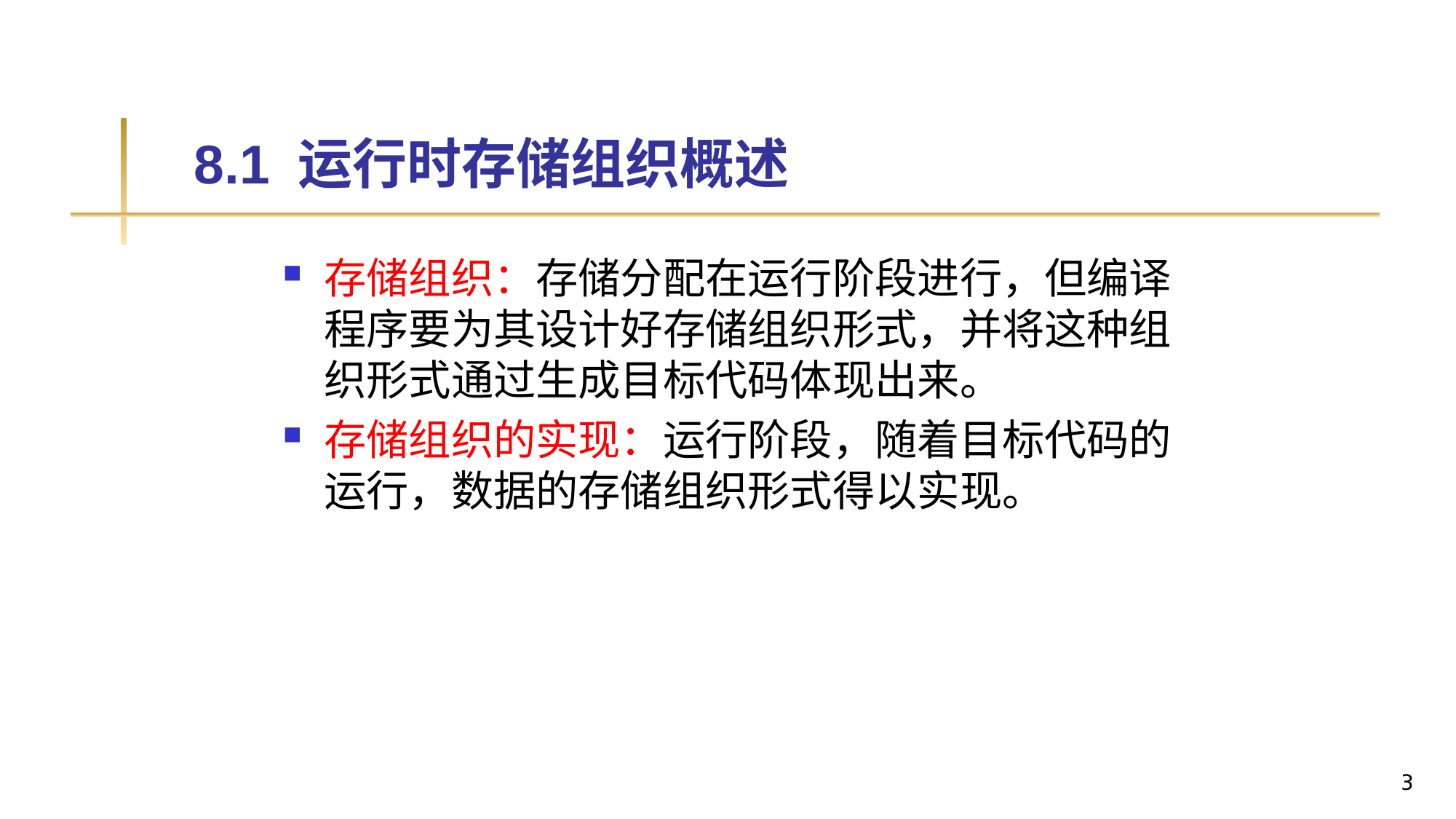

# 8.1 运行时存储组织概述
存储组织：存储分配在运行阶段进行，但编译程序要为其设计好存储组织形式，并将这种组织形式通过生成目标代码体现出来。
存储组织的实现：运行阶段，随着目标代码的运行，数据的存储组织形式得以实现。
3